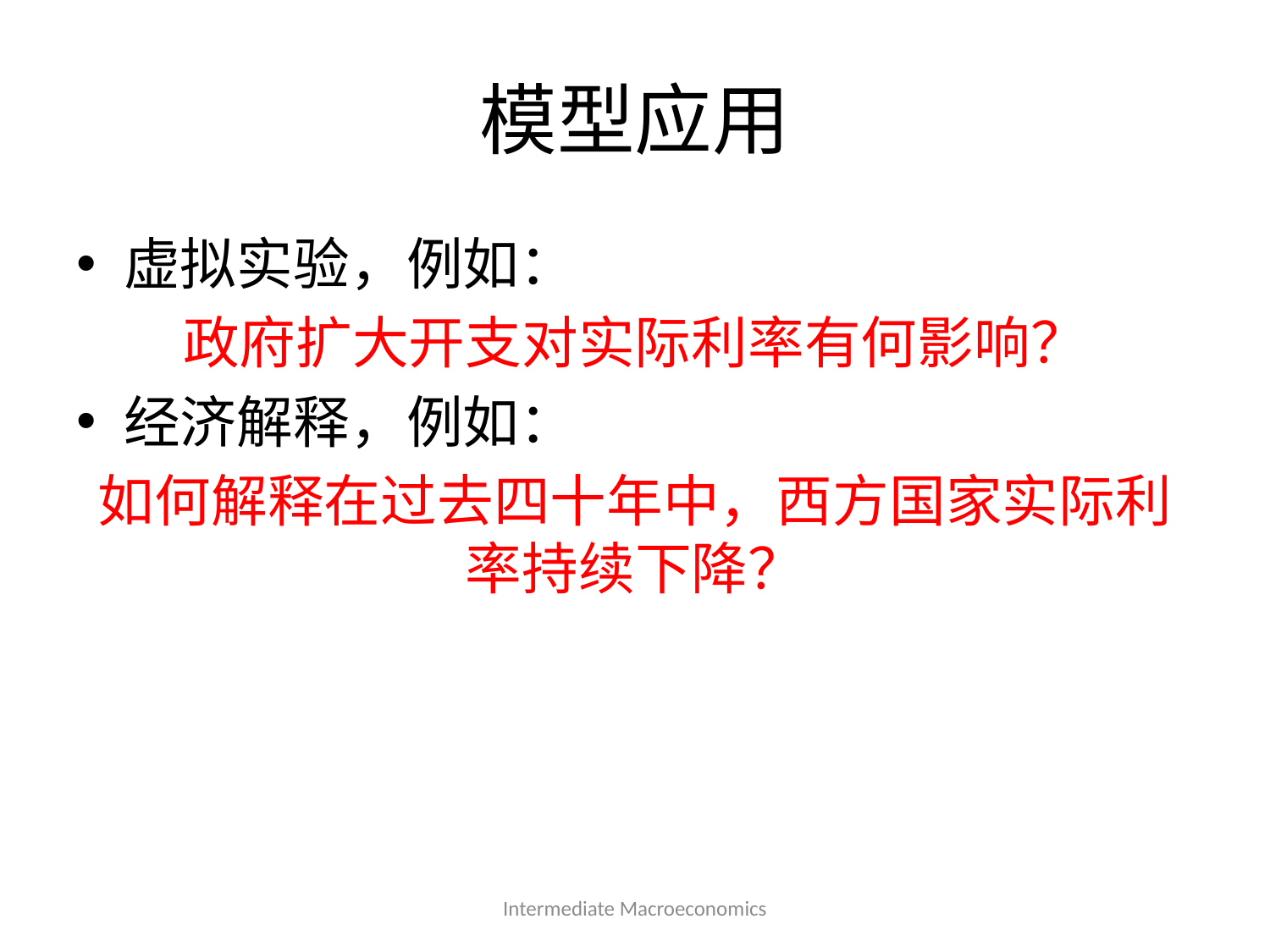

# 模型应用
虚拟实验，例如：
政府扩大开支对实际利率有何影响？
经济解释，例如：
如何解释在过去四十年中，西方国家实际利率持续下降？

Intermediate Macroeconomics